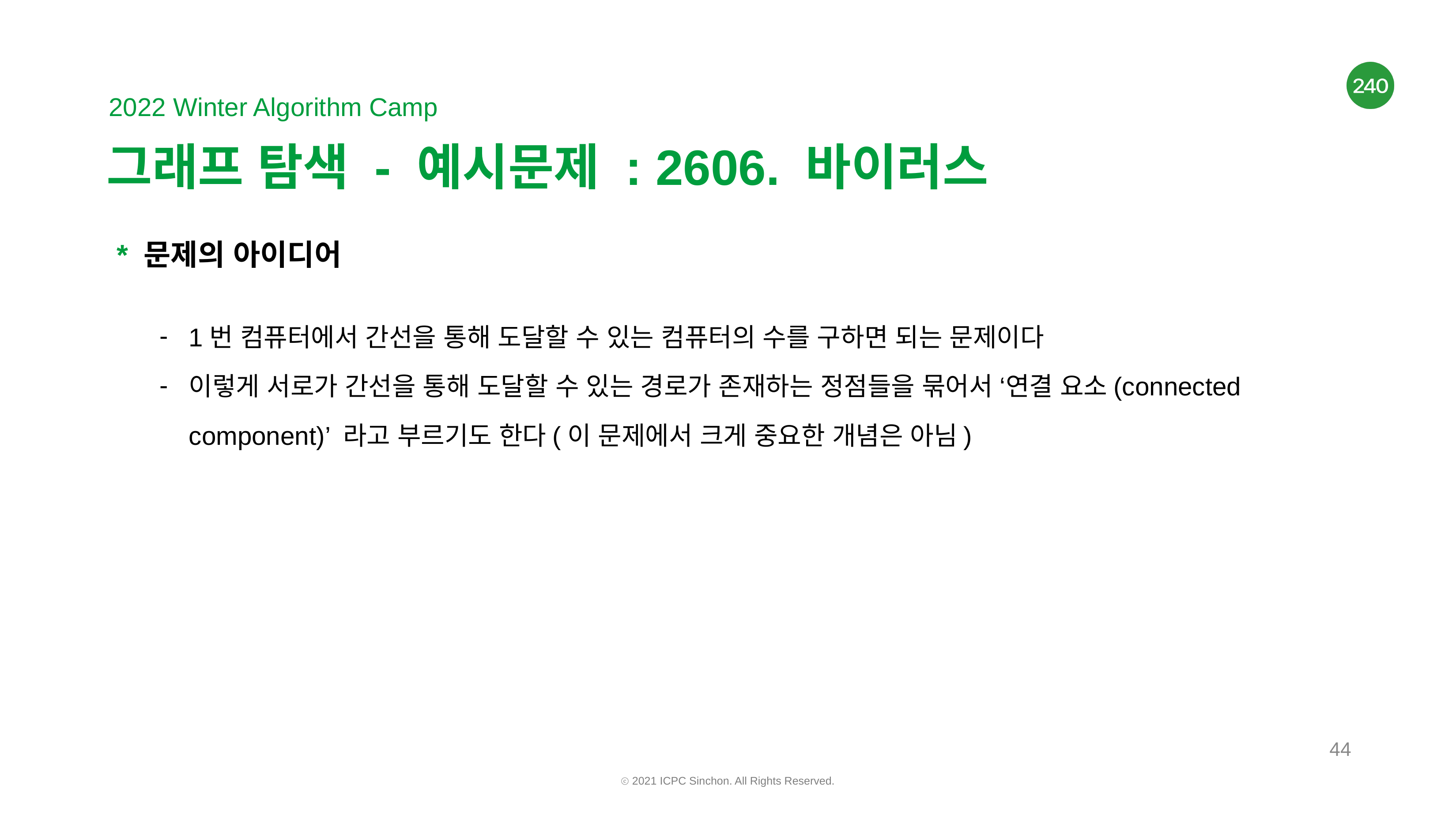

# 그래프 탐색 - 예시문제 : 2606. 바이러스
* 문제의 아이디어
1번 컴퓨터에서 간선을 통해 도달할 수 있는 컴퓨터의 수를 구하면 되는 문제이다
이렇게 서로가 간선을 통해 도달할 수 있는 경로가 존재하는 정점들을 묶어서 ‘연결 요소(connected component)’ 라고 부르기도 한다(이 문제에서 크게 중요한 개념은 아님)
44
ⓒ 2021 ICPC Sinchon. All Rights Reserved.